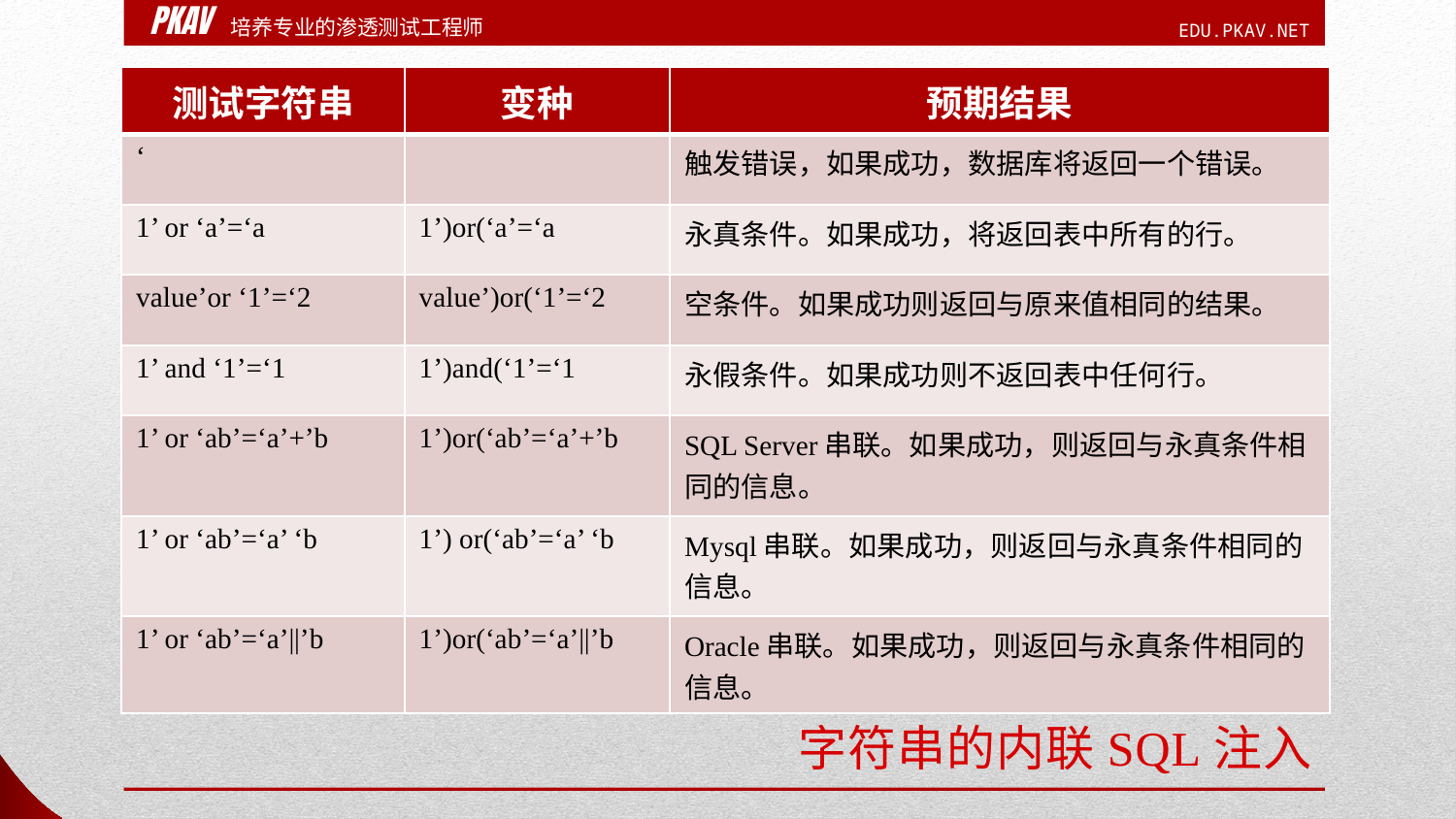

| 测试字符串 | 变种 | 预期结果 |
| --- | --- | --- |
| ‘ |  | 触发错误，如果成功，数据库将返回一个错误。 |
| 1’ or ‘a’=‘a | 1’)or(‘a’=‘a | 永真条件。如果成功，将返回表中所有的行。 |
| value’or ‘1’=‘2 | value’)or(‘1’=‘2 | 空条件。如果成功则返回与原来值相同的结果。 |
| 1’ and ‘1’=‘1 | 1’)and(‘1’=‘1 | 永假条件。如果成功则不返回表中任何行。 |
| 1’ or ‘ab’=‘a’+’b | 1’)or(‘ab’=‘a’+’b | SQL Server串联。如果成功，则返回与永真条件相同的信息。 |
| 1’ or ‘ab’=‘a’ ‘b | 1’) or(‘ab’=‘a’ ‘b | Mysql串联。如果成功，则返回与永真条件相同的信息。 |
| 1’ or ‘ab’=‘a’||’b | 1’)or(‘ab’=‘a’||’b | Oracle串联。如果成功，则返回与永真条件相同的信息。 |
# 字符串的内联SQL注入